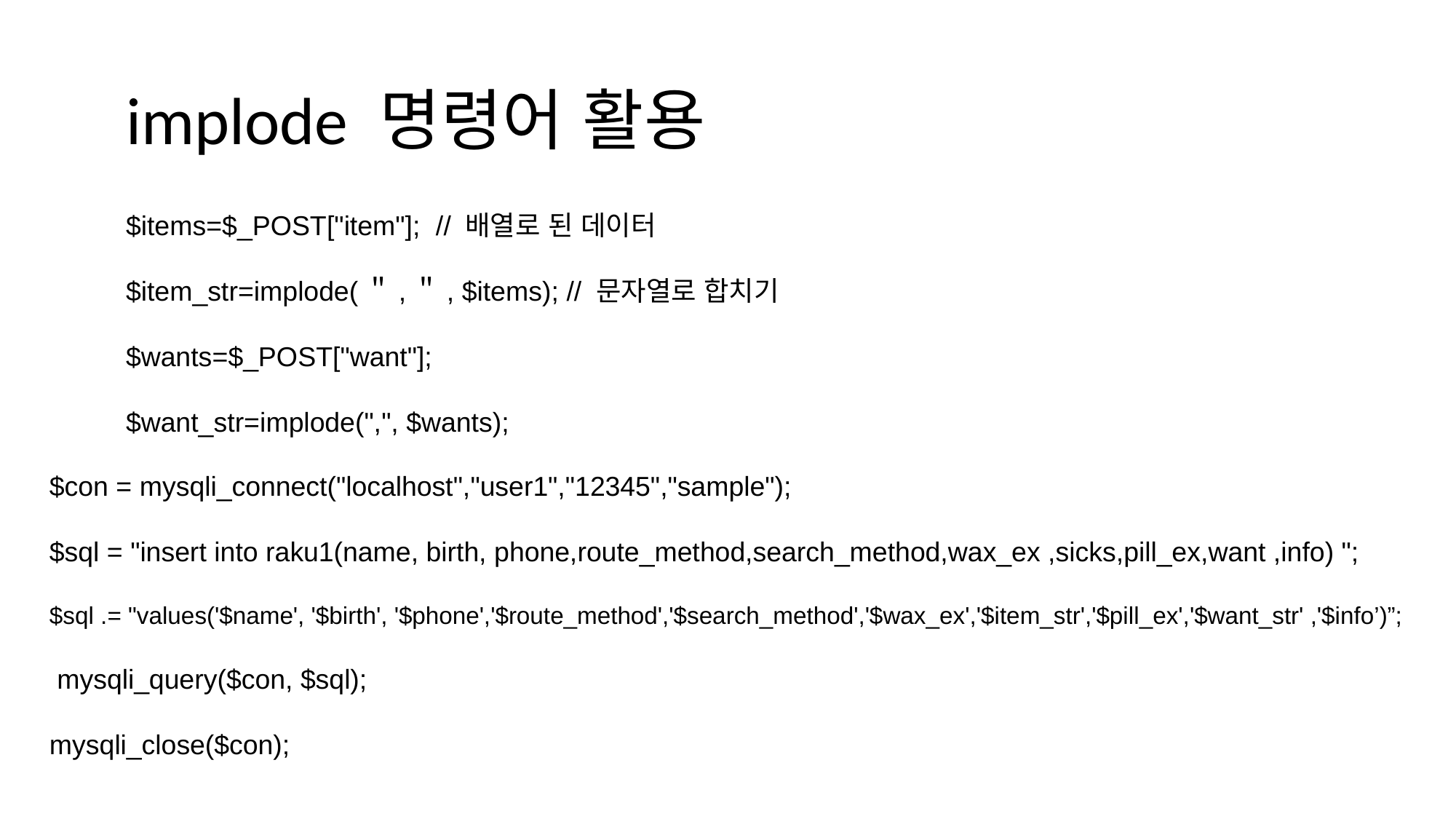

# implode 명령어 활용
$items=$_POST["item"];  // 배열로 된 데이터

$item_str=implode(＂,＂, $items); // 문자열로 합치기

$wants=$_POST["want"];

$want_str=implode(",", $wants);
$con = mysqli_connect("localhost","user1","12345","sample");

$sql = "insert into raku1(name, birth, phone,route_method,search_method,wax_ex ,sicks,pill_ex,want ,info) ";

$sql .= "values('$name', '$birth', '$phone','$route_method','$search_method','$wax_ex','$item_str','$pill_ex','$want_str' ,'$info’)”;

 mysqli_query($con, $sql);

mysqli_close($con);